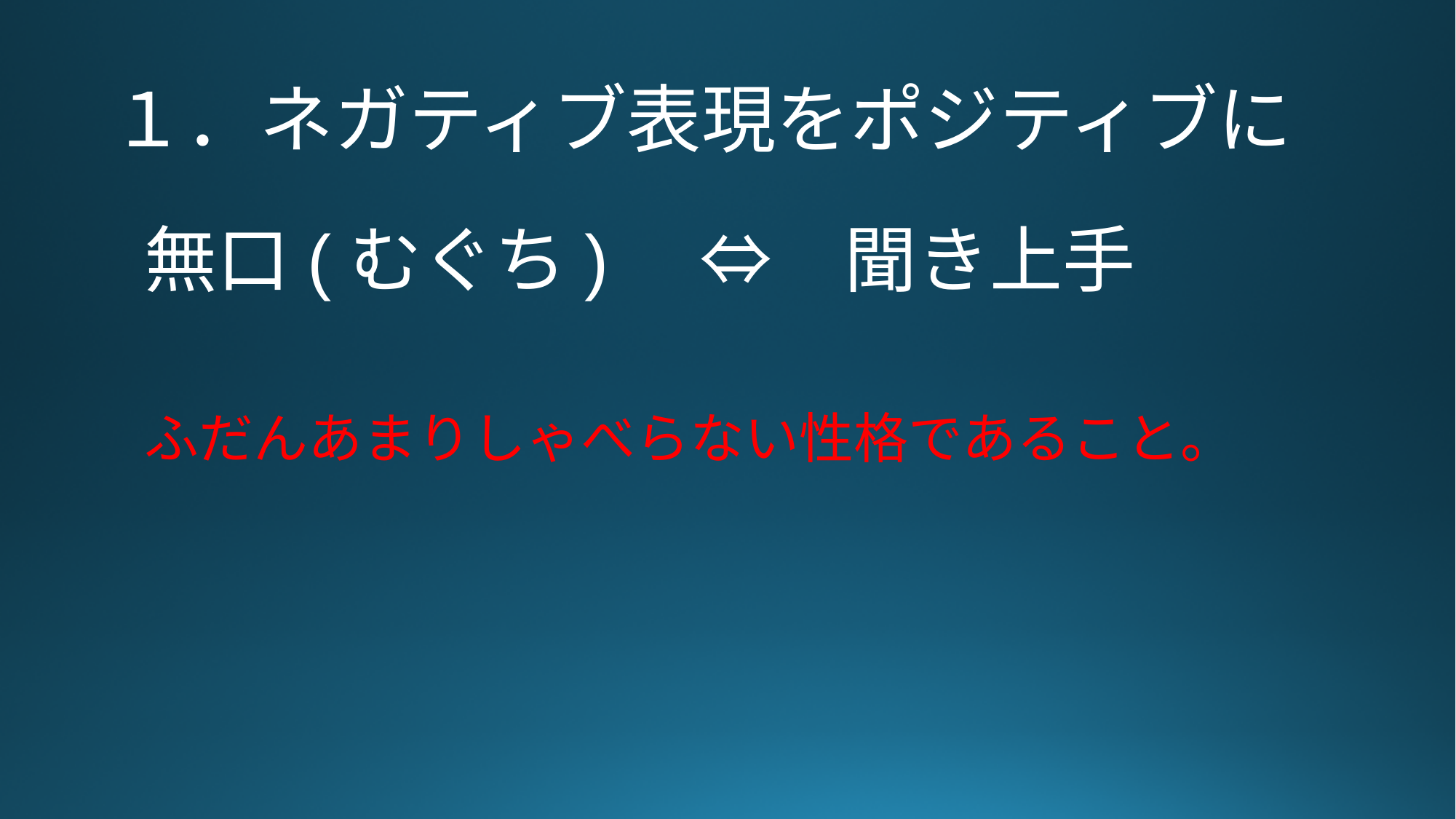

# １．ネガティブ表現をポジティブに
無口(むぐち)　⇔　聞き上手

ふだんあまりしゃべらない性格であること。